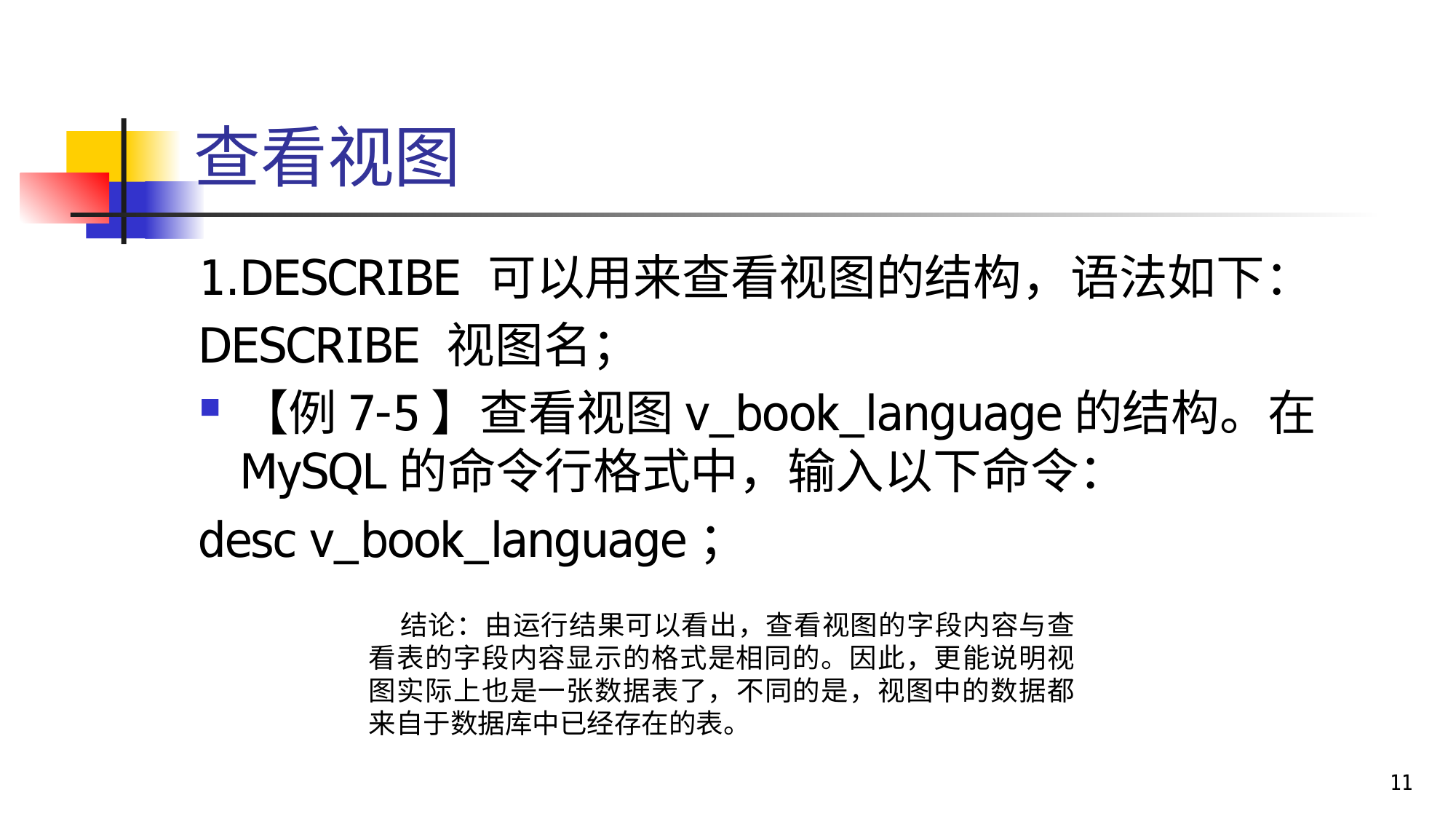

# 查看视图
1.DESCRIBE 可以用来查看视图的结构，语法如下：
DESCRIBE 视图名；
【例7-5】查看视图v_book_language的结构。在MySQL的命令行格式中，输入以下命令：
desc v_book_language；

结论：由运行结果可以看出，查看视图的字段内容与查看表的字段内容显示的格式是相同的。因此，更能说明视图实际上也是一张数据表了，不同的是，视图中的数据都来自于数据库中已经存在的表。
11